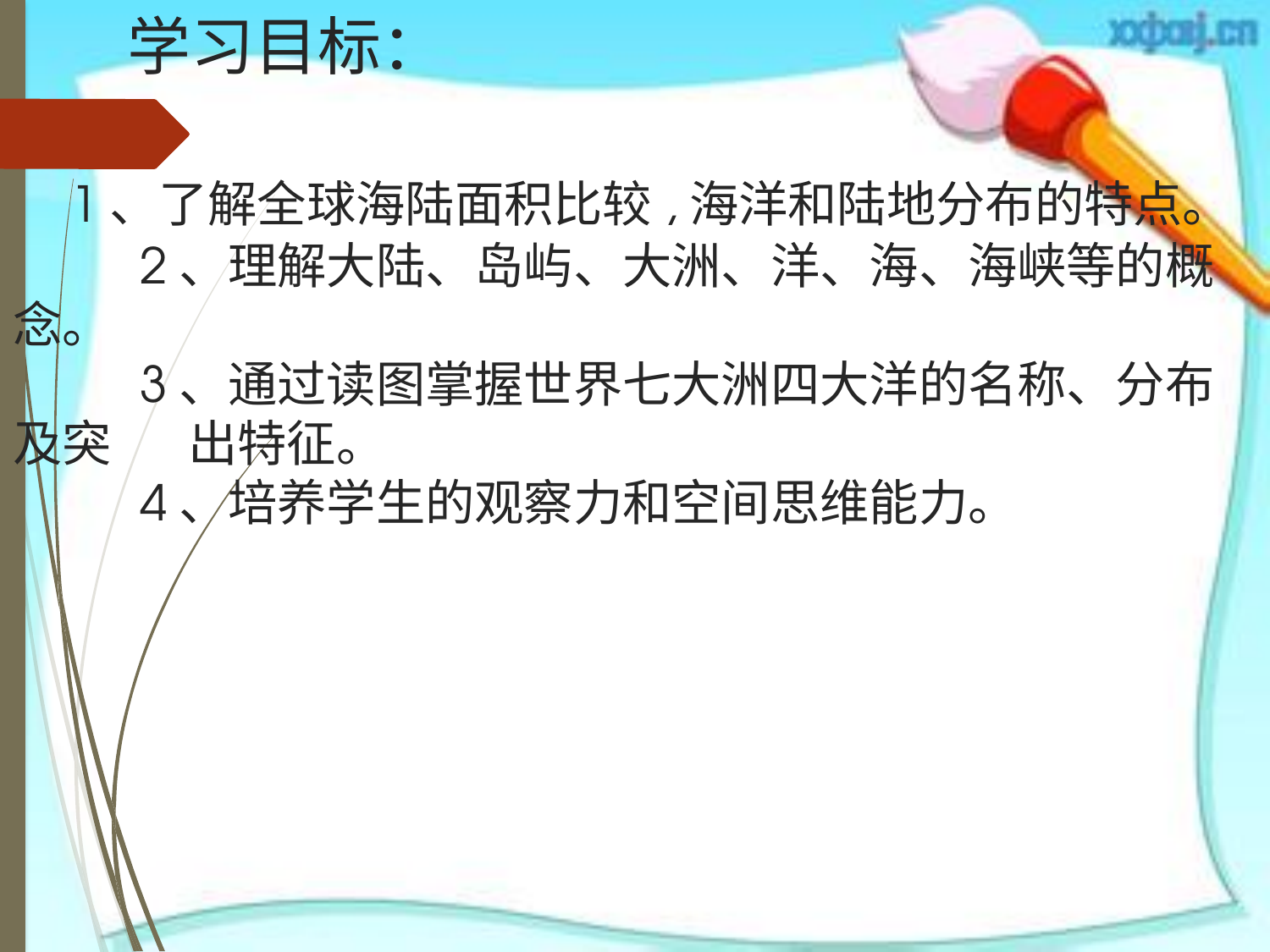

学习目标：
   1、了解全球海陆面积比较,海洋和陆地分布的特点。
	2、理解大陆、岛屿、大洲、洋、海、海峡等的概念。
	3、通过读图掌握世界七大洲四大洋的名称、分布及突       出特征。
	4、培养学生的观察力和空间思维能力。